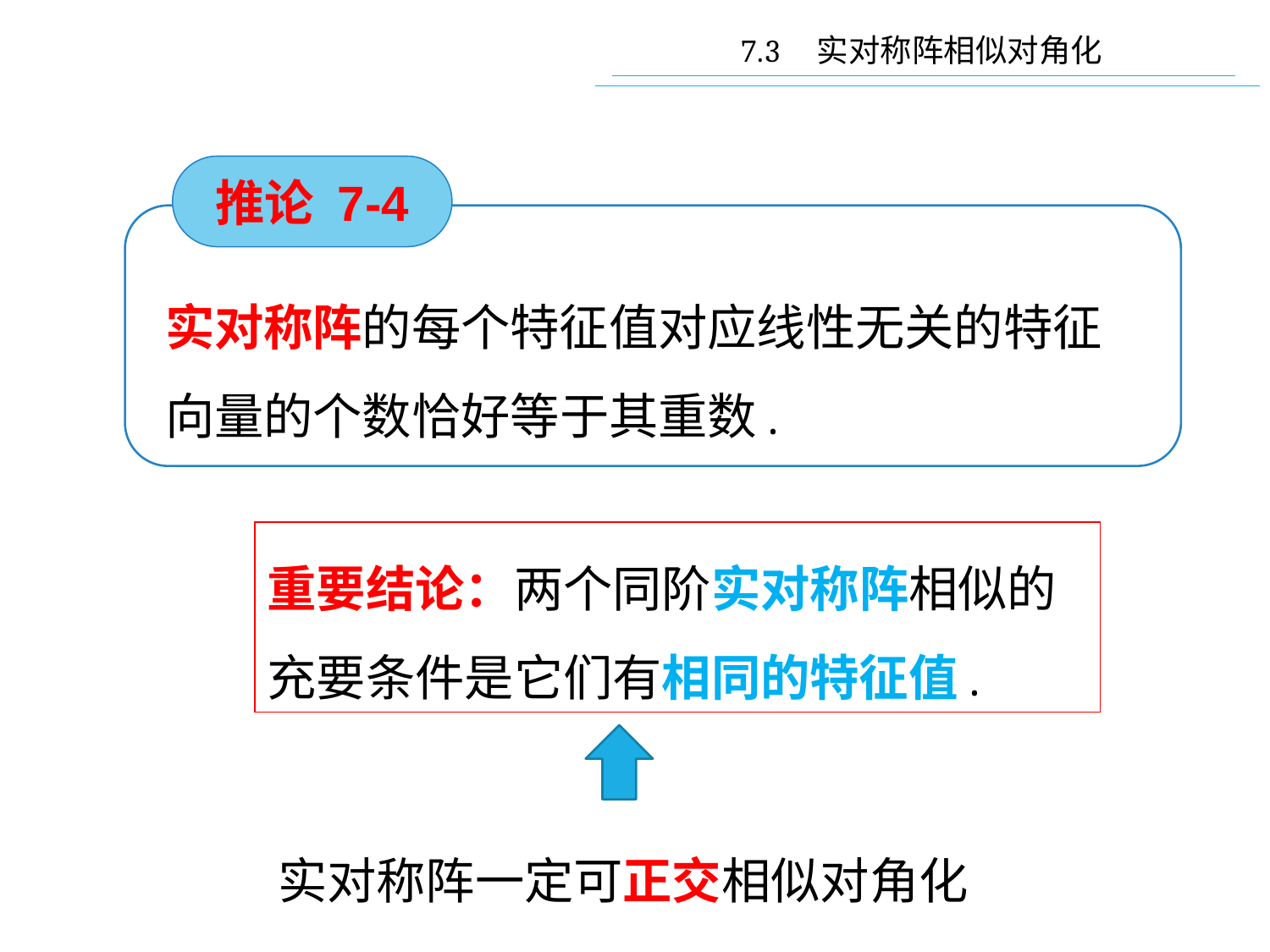

7.3    实对称阵相似对角化
推论 7-4

实对称阵的每个特征值对应线性无关的特征向量的个数恰好等于其重数.
重要结论：两个同阶实对称阵相似的充要条件是它们有相同的特征值.

实对称阵一定可正交相似对角化